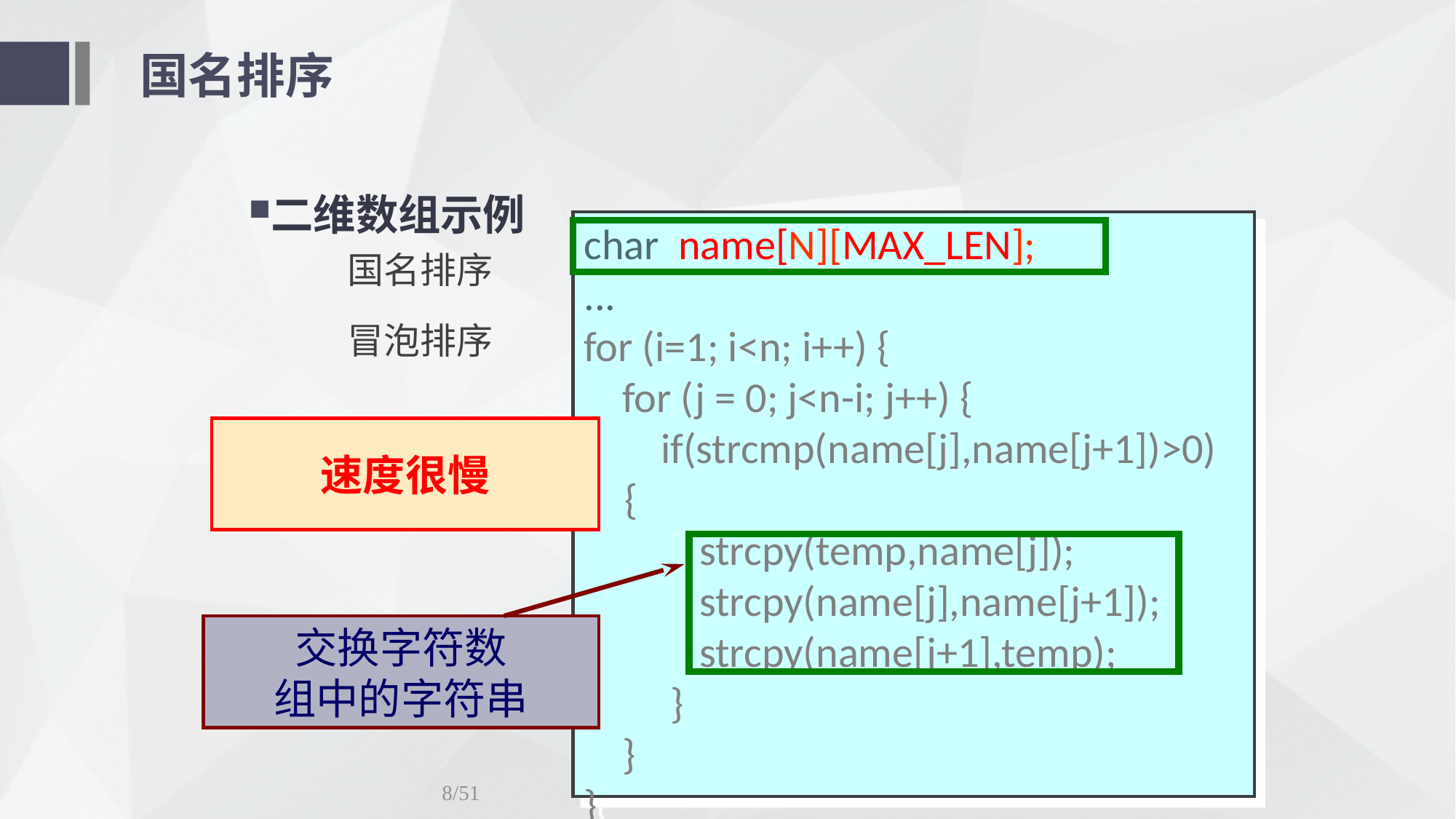

# 国名排序
二维数组示例
国名排序
冒泡排序

char  name[N][MAX_LEN];
...
for (i=1; i<n; i++) {
    for (j = 0; j<n-i; j++) {
        if(strcmp(name[j],name[j+1])>0)  {
            strcpy(temp,name[j]);
            strcpy(name[j],name[j+1]);
            strcpy(name[j+1],temp);
         }
    }
}

速度很慢

交换字符数
组中的字符串
8/51